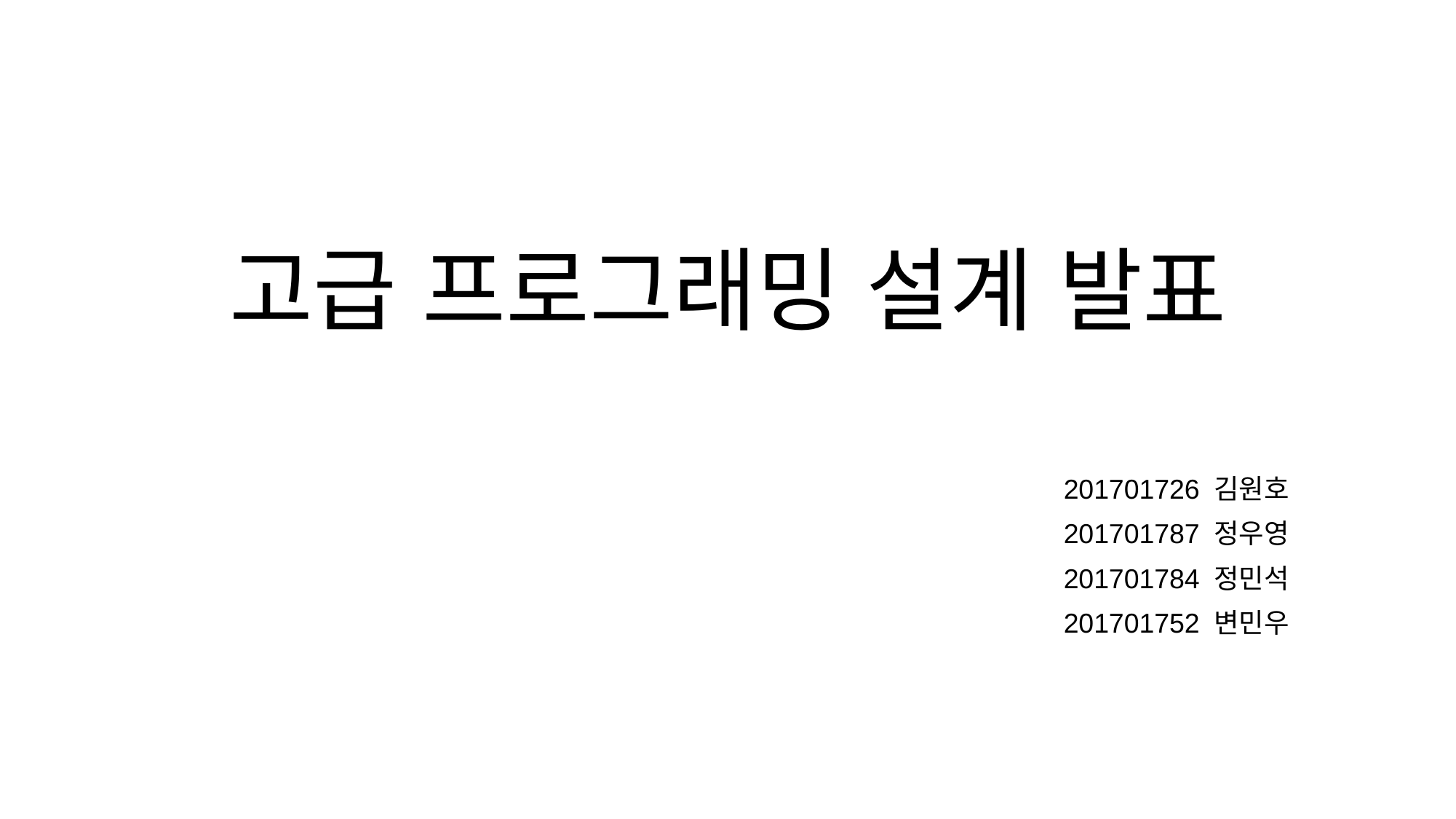

# 고급 프로그래밍 설계 발표
201701726 김원호
201701787 정우영
201701784 정민석
201701752 변민우